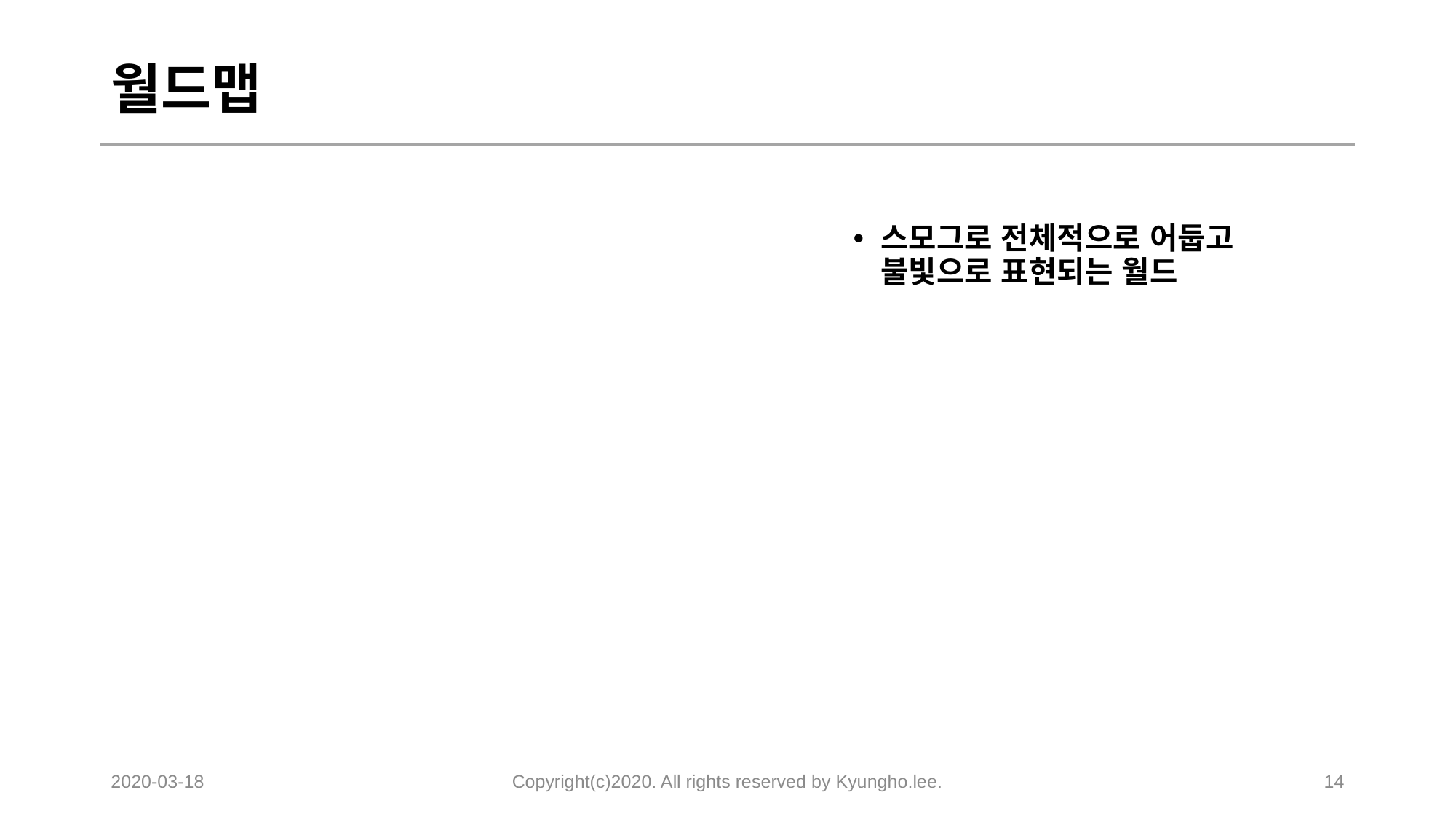

# 월드맵
스모그로 전체적으로 어둡고 불빛으로 표현되는 월드
2020-03-18
Copyright(c)2020. All rights reserved by Kyungho.lee.
14